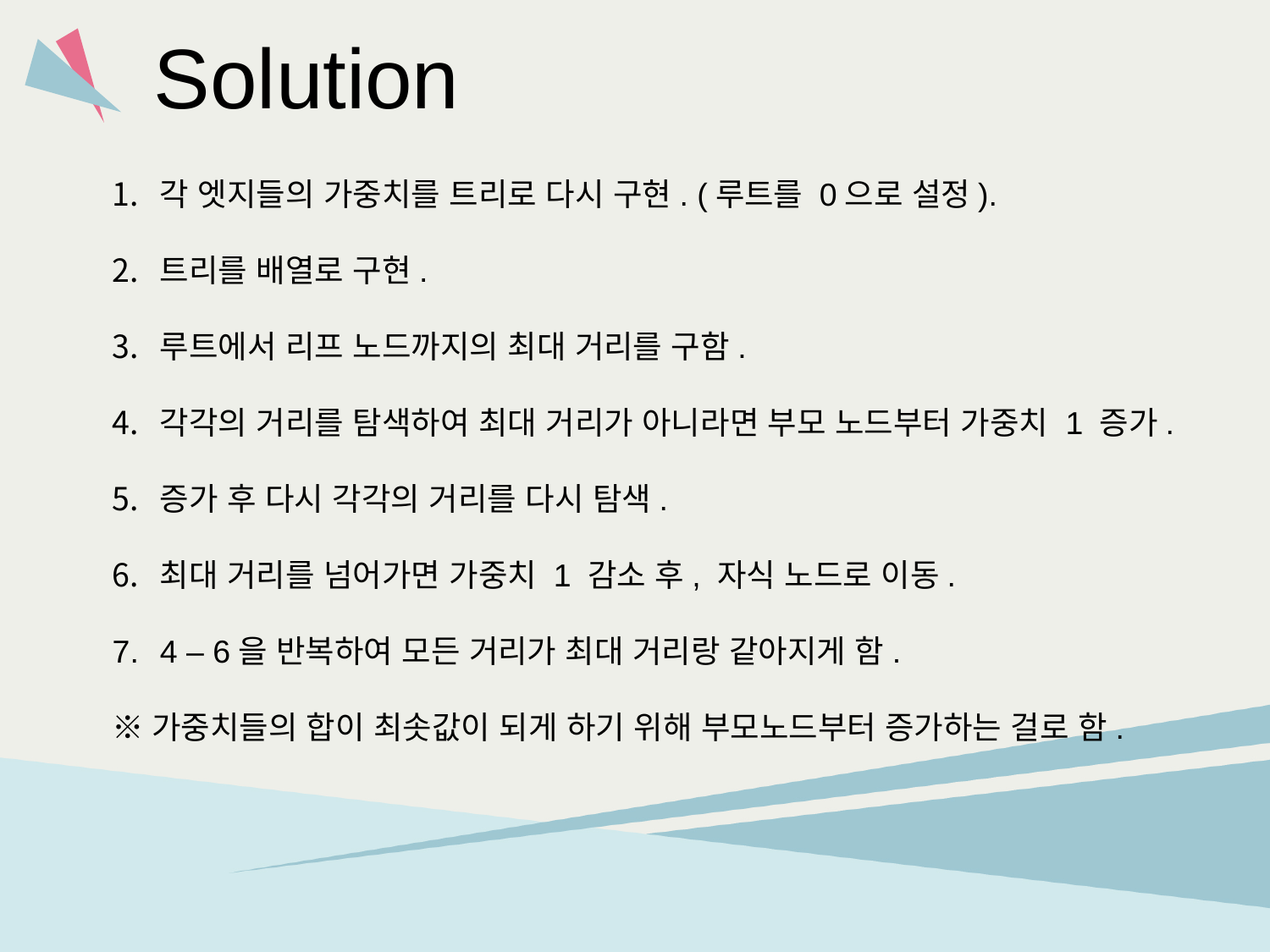

Solution

각 엣지들의 가중치를 트리로 다시 구현. (루트를 0으로 설정).

트리를 배열로 구현.

루트에서 리프 노드까지의 최대 거리를 구함.

각각의 거리를 탐색하여 최대 거리가 아니라면 부모 노드부터 가중치 1 증가.

증가 후 다시 각각의 거리를 다시 탐색.

최대 거리를 넘어가면 가중치 1 감소 후, 자식 노드로 이동.

4 – 6을 반복하여 모든 거리가 최대 거리랑 같아지게 함.

※가중치들의 합이 최솟값이 되게 하기 위해 부모노드부터 증가하는 걸로 함.